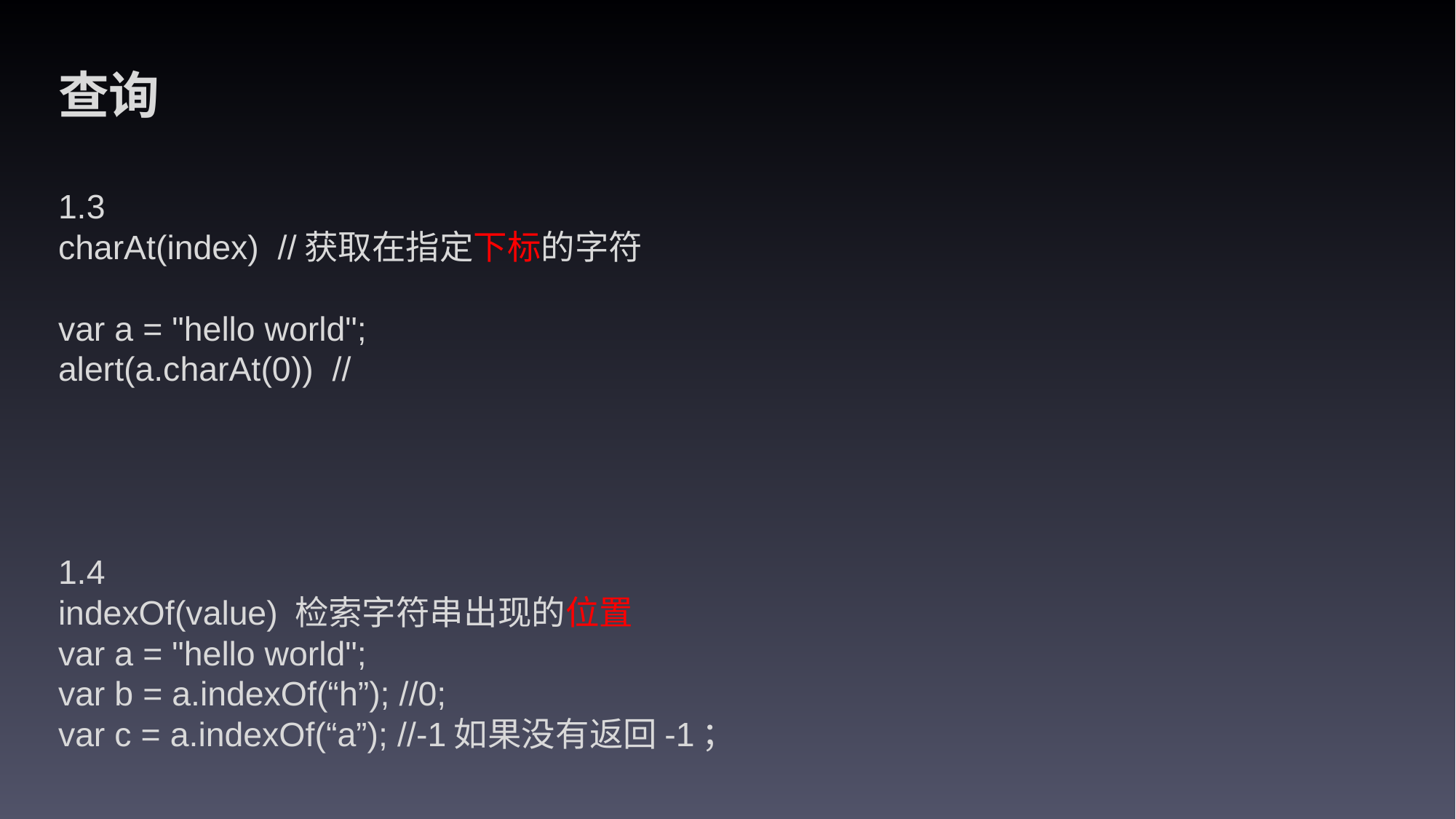

查询

1.3
charAt(index)  //获取在指定下标的字符

var a = "hello world";
alert(a.charAt(0))  //

1.4
indexOf(value) 检索字符串出现的位置
var a = "hello world";
var b = a.indexOf(“h”); //0;
var c = a.indexOf(“a”); //-1如果没有返回-1；